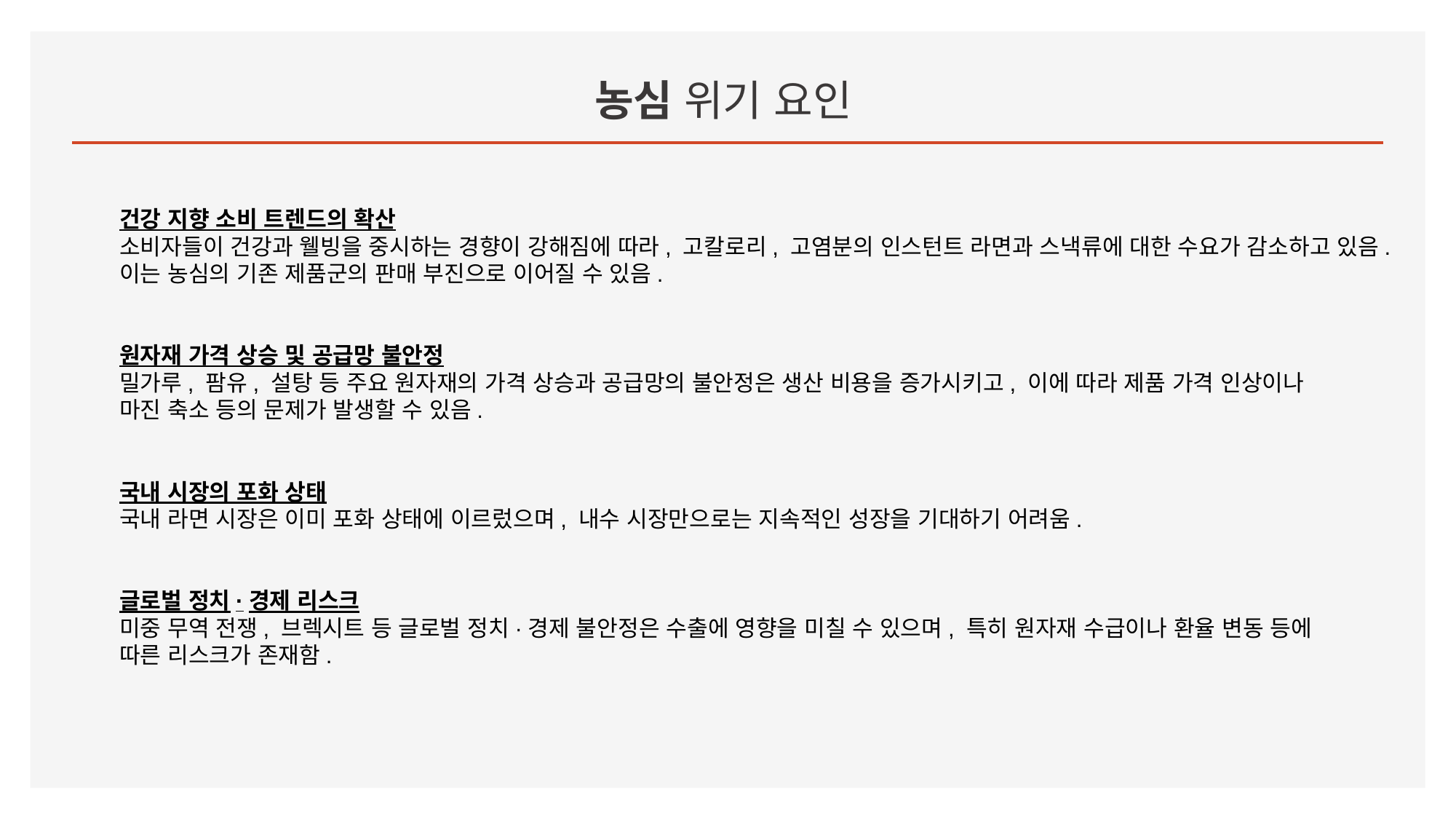

# 농심 위기 요인
건강 지향 소비 트렌드의 확산
소비자들이 건강과 웰빙을 중시하는 경향이 강해짐에 따라, 고칼로리, 고염분의 인스턴트 라면과 스낵류에 대한 수요가 감소하고 있음.
이는 농심의 기존 제품군의 판매 부진으로 이어질 수 있음.

원자재 가격 상승 및 공급망 불안정
밀가루, 팜유, 설탕 등 주요 원자재의 가격 상승과 공급망의 불안정은 생산 비용을 증가시키고, 이에 따라 제품 가격 인상이나
마진 축소 등의 문제가 발생할 수 있음.

국내 시장의 포화 상태
국내 라면 시장은 이미 포화 상태에 이르렀으며, 내수 시장만으로는 지속적인 성장을 기대하기 어려움.

글로벌 정치·경제 리스크
미중 무역 전쟁, 브렉시트 등 글로벌 정치·경제 불안정은 수출에 영향을 미칠 수 있으며, 특히 원자재 수급이나 환율 변동 등에
따른 리스크가 존재함.